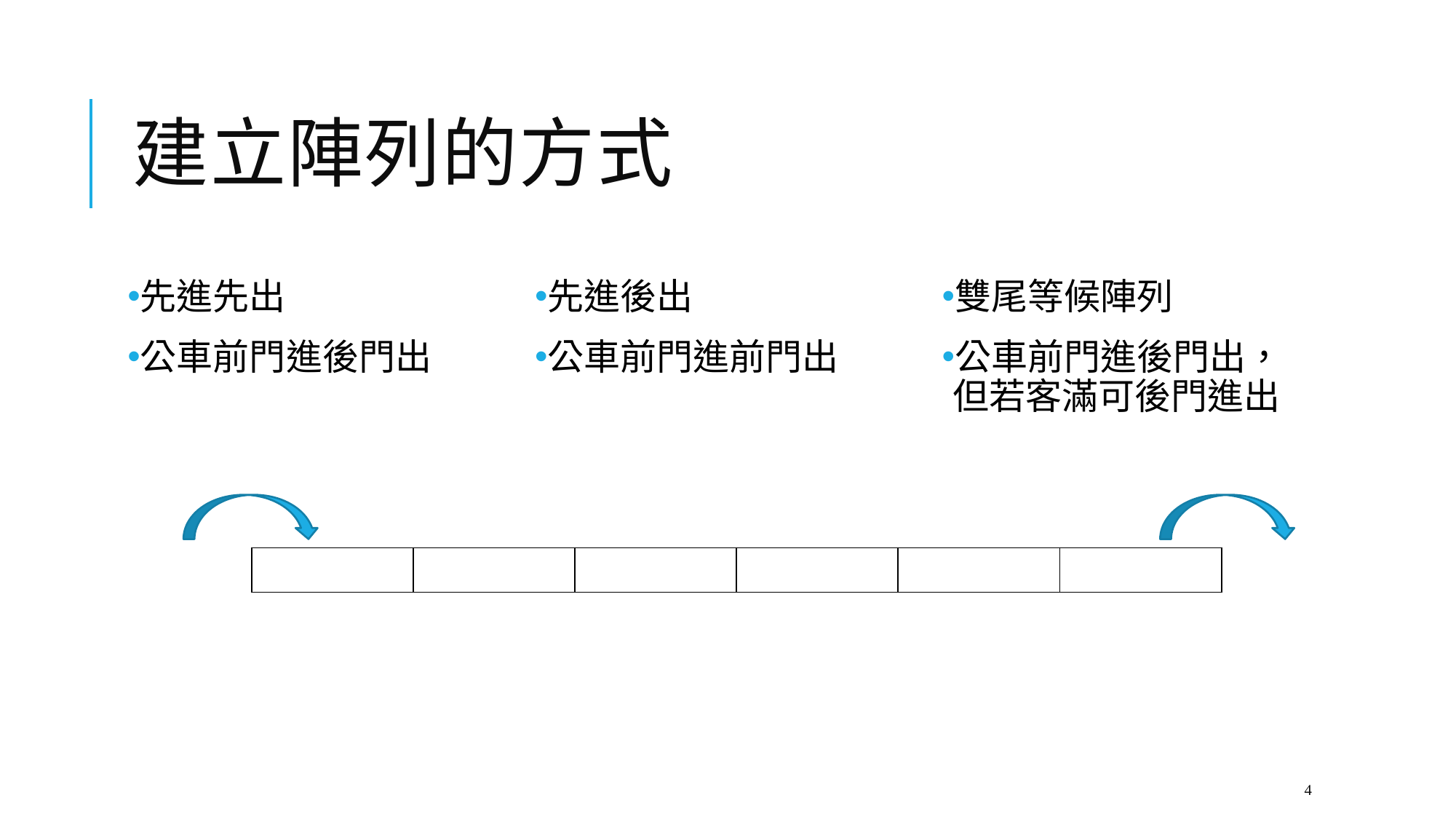

# 建立陣列的方式
先進先出
公車前門進後門出
先進後出
公車前門進前門出
雙尾等候陣列
公車前門進後門出，但若客滿可後門進出

|  |  |  |  |  |  |
| --- | --- | --- | --- | --- | --- |
4